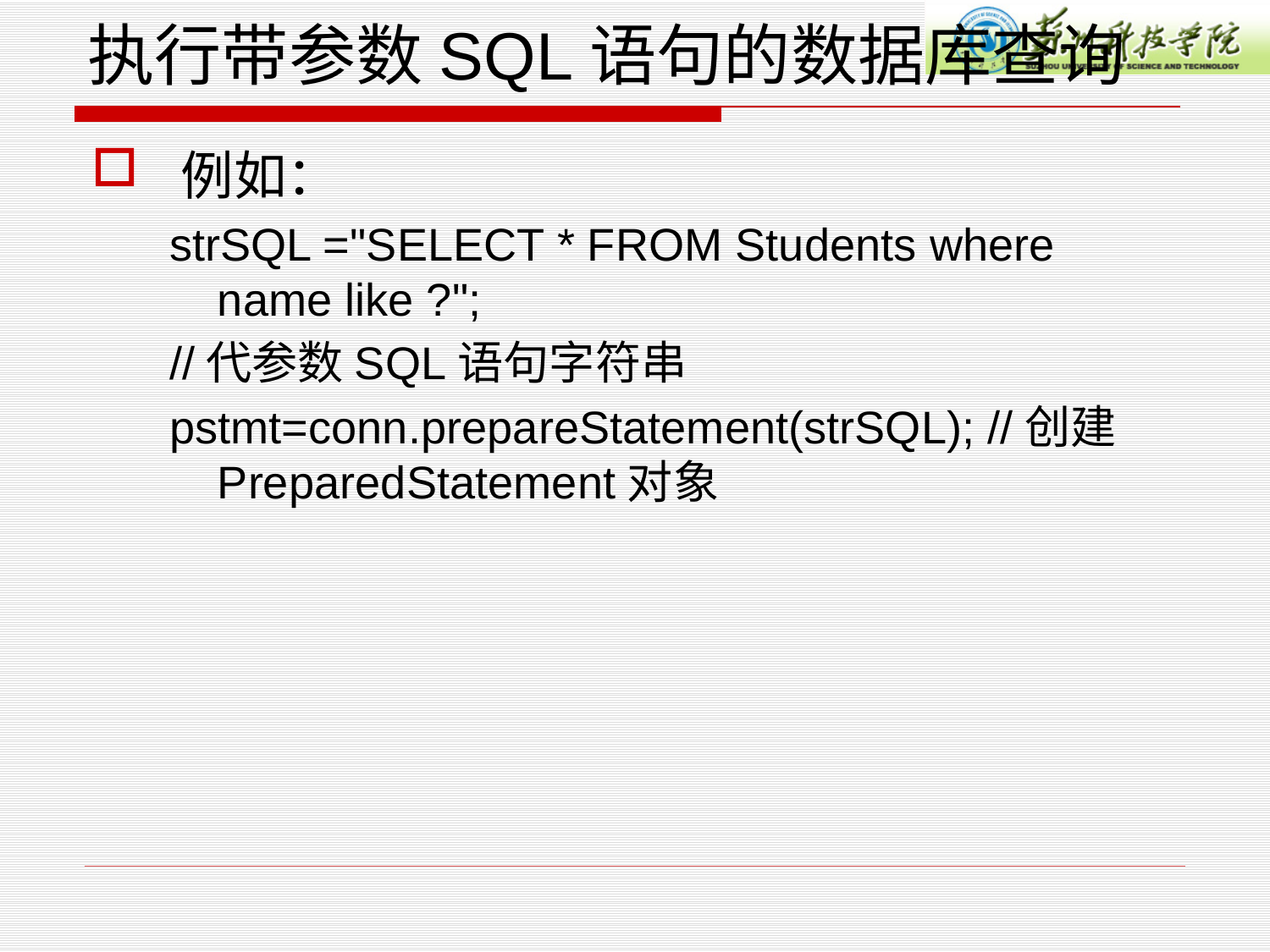

# 执行带参数SQL语句的数据库查询
 例如：
 strSQL ="SELECT * FROM Students where name like ?";
 //代参数SQL语句字符串
 pstmt=conn.prepareStatement(strSQL); //创建PreparedStatement对象